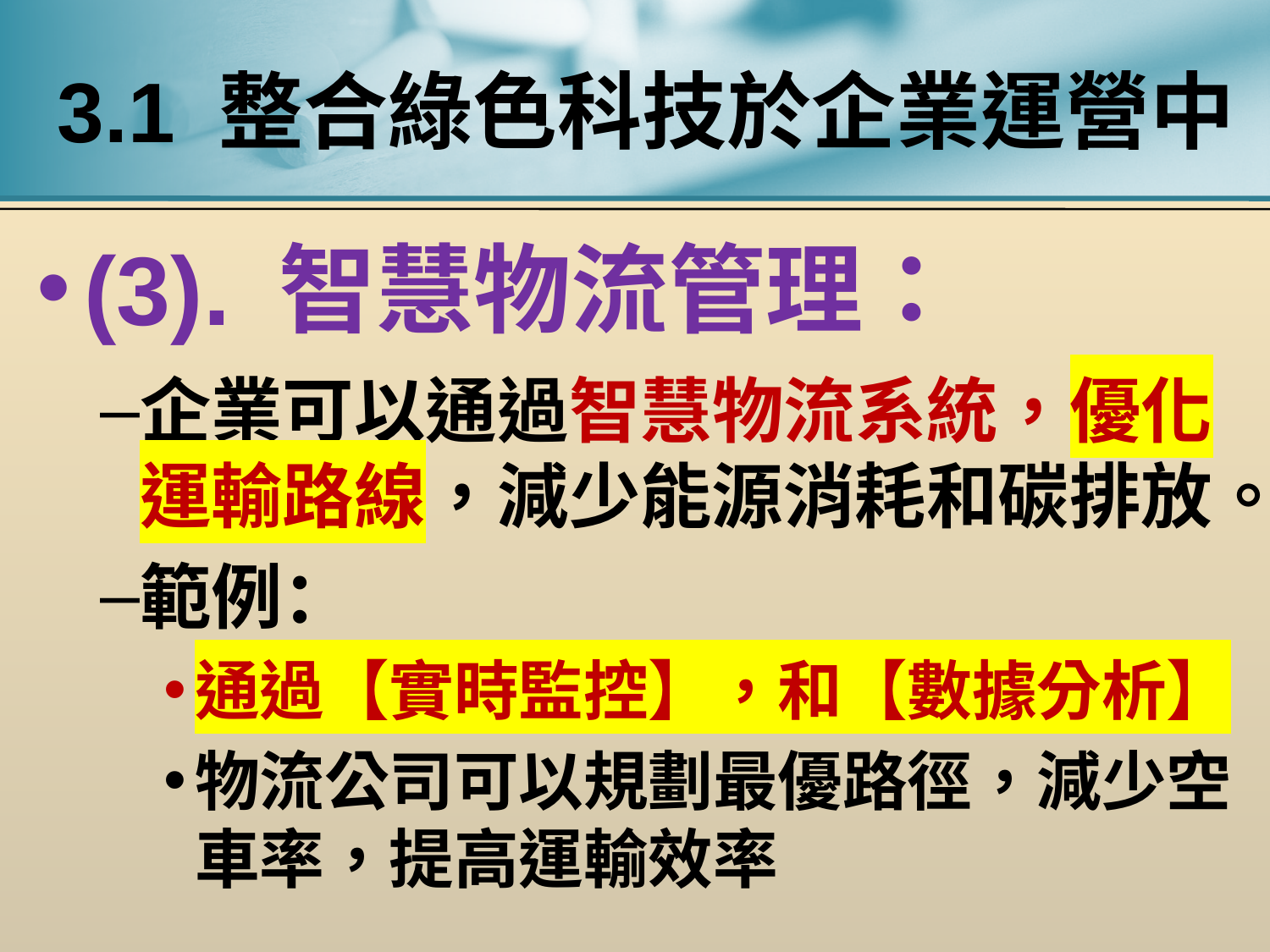

# 3.1 整合綠色科技於企業運營中
(3). 智慧物流管理：
企業可以通過智慧物流系統，優化運輸路線，減少能源消耗和碳排放。
範例：
通過【實時監控】，和【數據分析】
物流公司可以規劃最優路徑，減少空車率，提高運輸效率